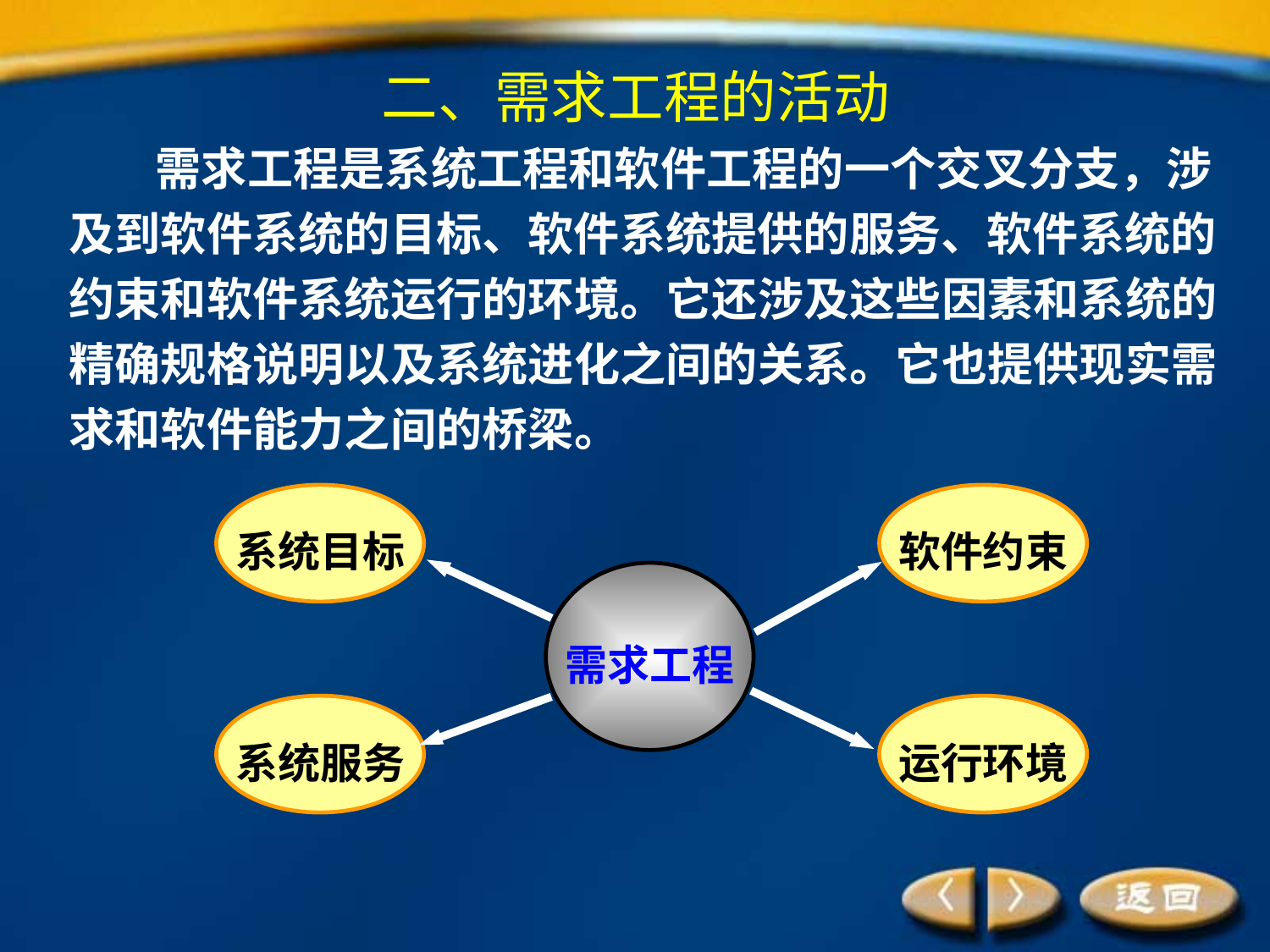

二、需求工程的活动
           需求工程是系统工程和软件工程的一个交叉分支，涉
及到软件系统的目标、软件系统提供的服务、软件系统的
约束和软件系统运行的环境。它还涉及这些因素和系统的
精确规格说明以及系统进化之间的关系。它也提供现实需
求和软件能力之间的桥梁。
系统目标
软件约束

系统服务
运行环境

需求工程